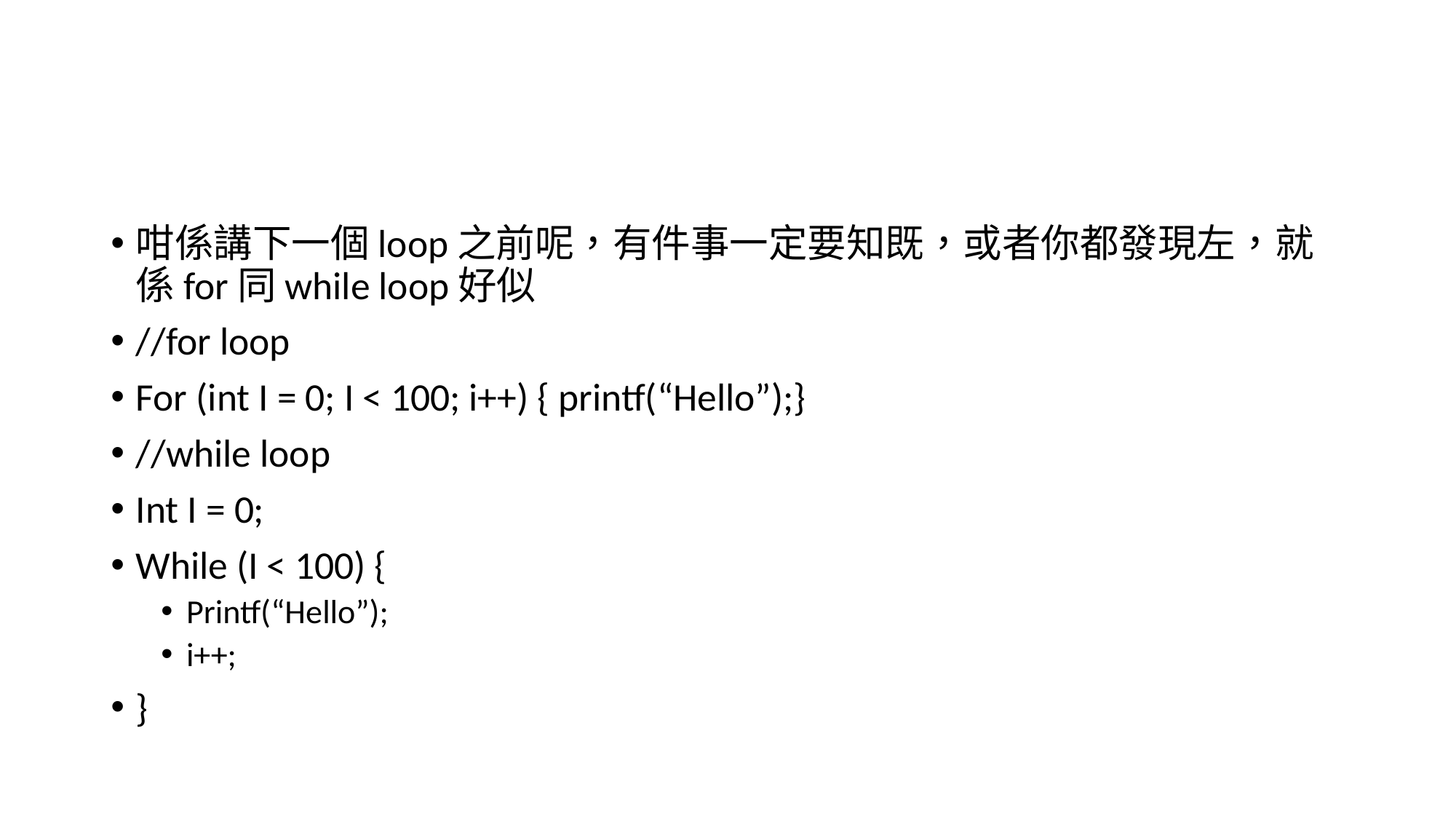

#
咁係講下一個loop之前呢，有件事一定要知既，或者你都發現左，就係for同while loop好似
//for loop
For (int I = 0; I < 100; i++) { printf(“Hello”);}
//while loop
Int I = 0;
While (I < 100) {
Printf(“Hello”);
i++;
}